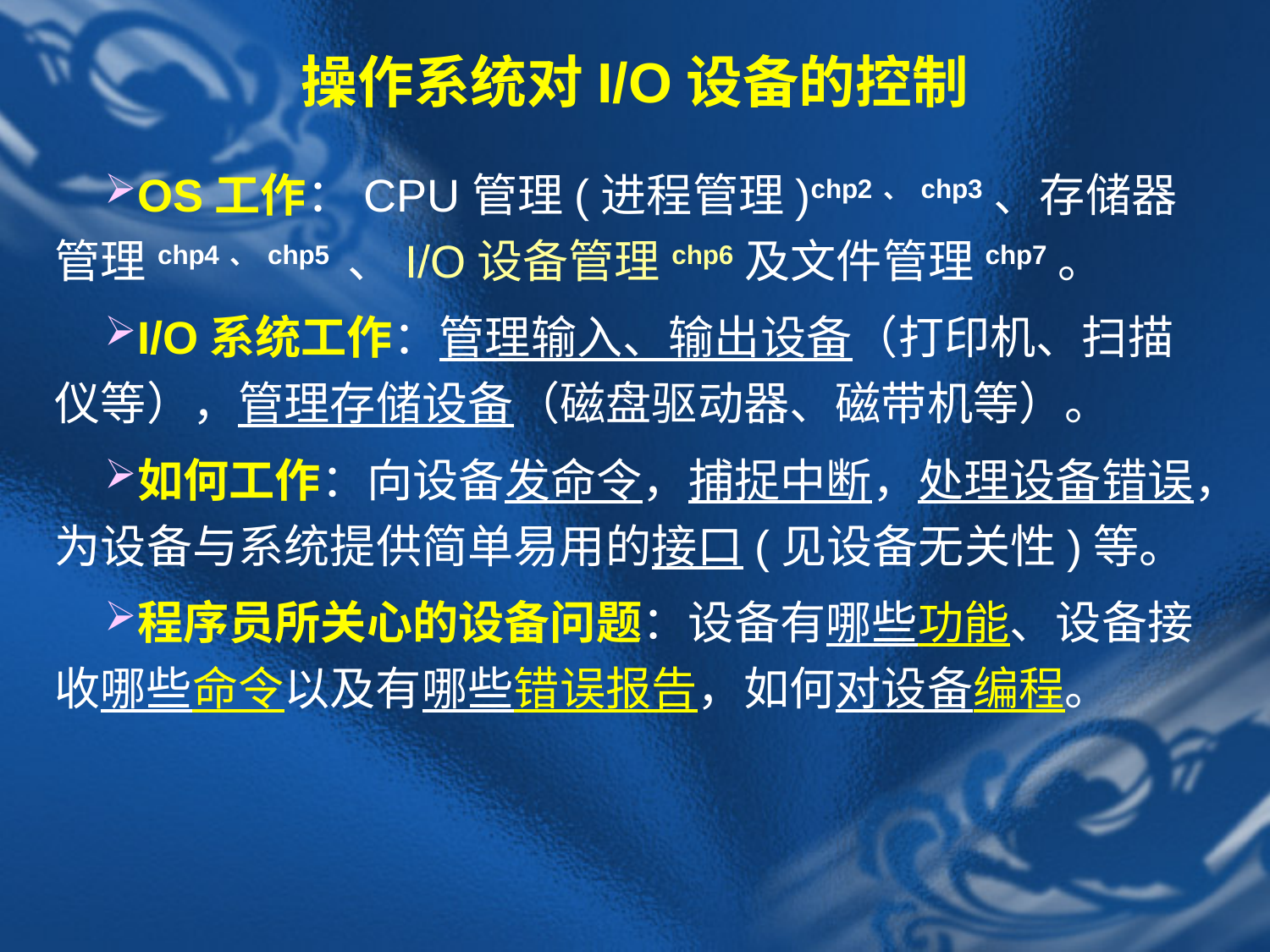

# 操作系统对I/O设备的控制
OS工作：CPU管理(进程管理)chp2、chp3、存储器管理chp4、chp5 、I/O设备管理chp6及文件管理chp7。
I/O系统工作：管理输入、输出设备（打印机、扫描仪等），管理存储设备（磁盘驱动器、磁带机等）。
如何工作：向设备发命令，捕捉中断，处理设备错误，为设备与系统提供简单易用的接口(见设备无关性)等。
程序员所关心的设备问题：设备有哪些功能、设备接收哪些命令以及有哪些错误报告，如何对设备编程。